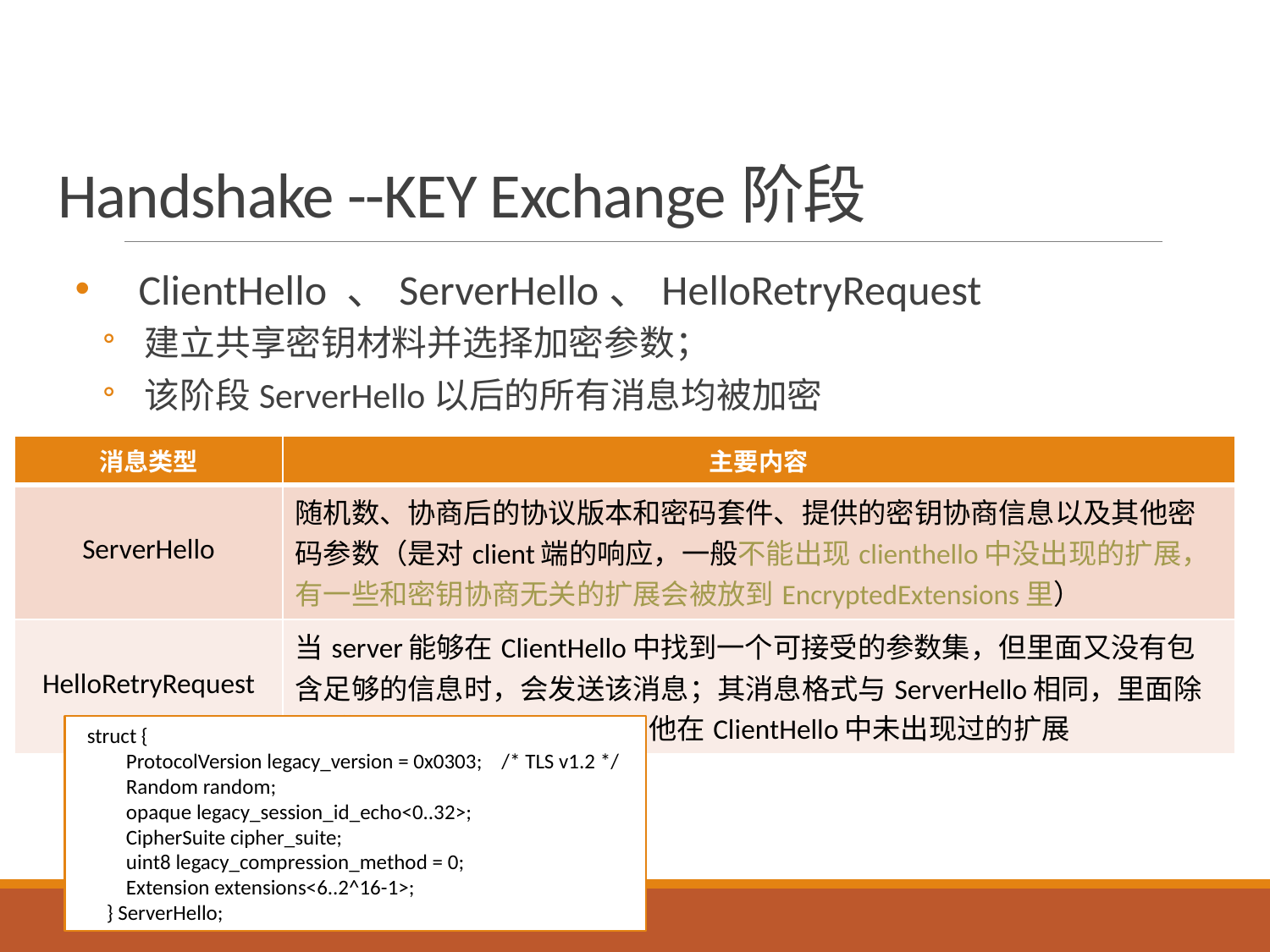

# Handshake --KEY Exchange阶段
ClientHello 、ServerHello、HelloRetryRequest
 建立共享密钥材料并选择加密参数；
 该阶段ServerHello以后的所有消息均被加密

| 消息类型 | 主要内容 |
| --- | --- |
| ServerHello | 随机数、协商后的协议版本和密码套件、提供的密钥协商信息以及其他密码参数（是对client端的响应，一般不能出现clienthello中没出现的扩展， 有一些和密钥协商无关的扩展会被放到EncryptedExtensions里） |
| HelloRetryRequest | 当server能够在ClientHello中找到一个可接受的参数集，但里面又没有包含足够的信息时，会发送该消息；其消息格式与ServerHello相同，里面除了“cookie”扩展，不能有其他在ClientHello中未出现过的扩展 |
  struct {
          ProtocolVersion legacy_version = 0x0303;    /* TLS v1.2 */
          Random random;
          opaque legacy_session_id_echo<0..32>;
          CipherSuite cipher_suite;
          uint8 legacy_compression_method = 0;
          Extension extensions<6..2^16-1>;
      } ServerHello;
83